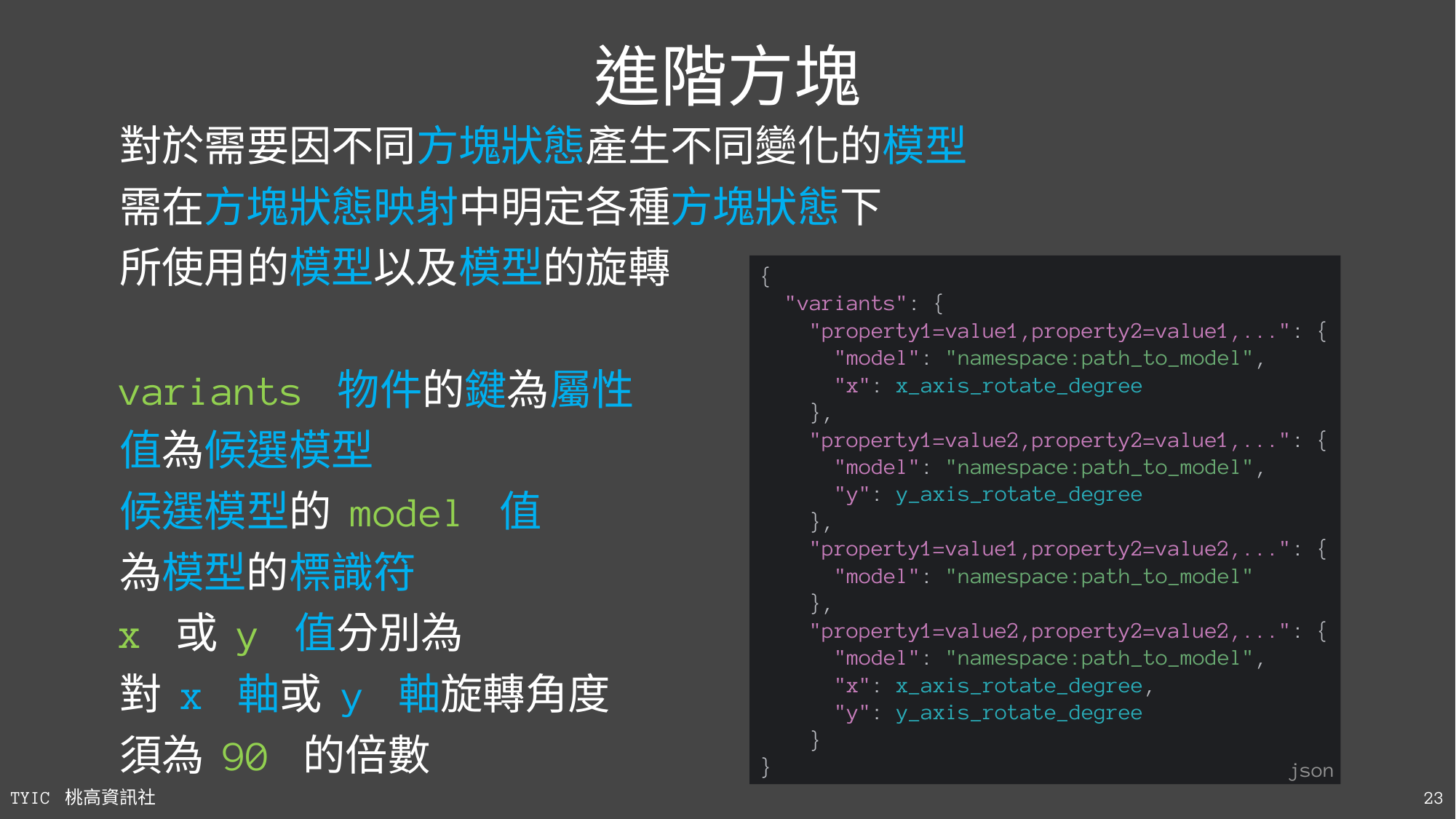

# 進階方塊
對於需要因不同方塊狀態產生不同變化的模型
需在方塊狀態映射中明定各種方塊狀態下
所使用的模型以及模型的旋轉

variants 物件的鍵為屬性
值為候選模型
候選模型的 model 值
為模型的標識符
x 或 y 值分別為
對 x 軸或 y 軸旋轉角度
須為 90 的倍數

{
  "variants": {
    "property1=value1,property2=value1,...": {
      "model": "namespace:path_to_model",
      "x": x_axis_rotate_degree
    },
    "property1=value2,property2=value1,...": {
      "model": "namespace:path_to_model",
      "y": y_axis_rotate_degree
    },
    "property1=value1,property2=value2,...": {
      "model": "namespace:path_to_model"
    },
    "property1=value2,property2=value2,...": {
      "model": "namespace:path_to_model",
      "x": x_axis_rotate_degree,
      "y": y_axis_rotate_degree
    }
}
json